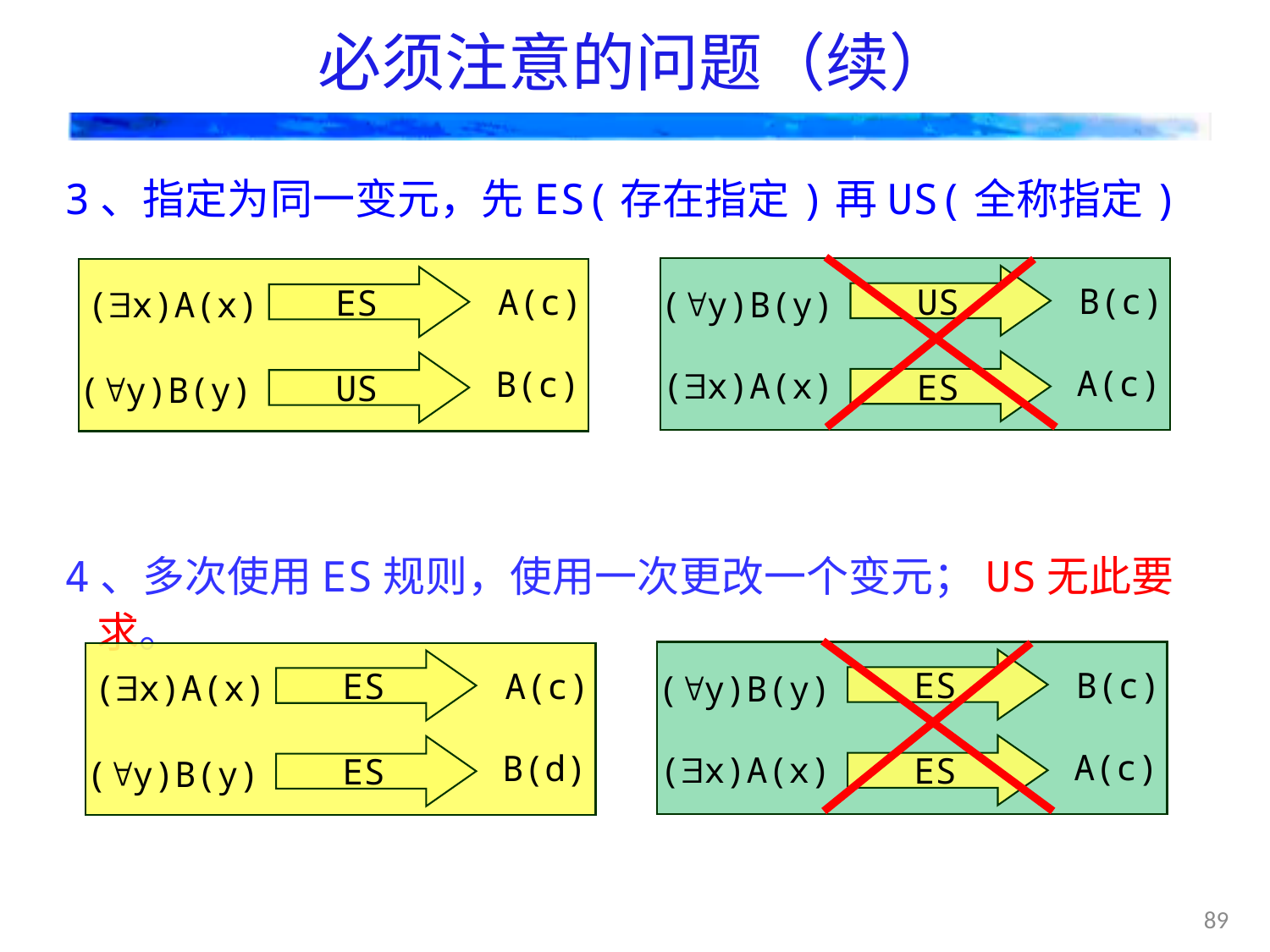

# 必须注意的问题（续）
3、指定为同一变元，先ES(存在指定)再US(全称指定)

4、多次使用ES规则，使用一次更改一个变元；US无此要求。

US
B(c)
(∀y)B(y)
ES
A(c)
(∃x)A(x)

ES
A(c)
(∃x)A(x)
US
B(c)
(∀y)B(y)

ES
B(c)
(∀y)B(y)
ES
A(c)
(∃x)A(x)

ES
A(c)
(∃x)A(x)
ES
B(d)
(∀y)B(y)
89